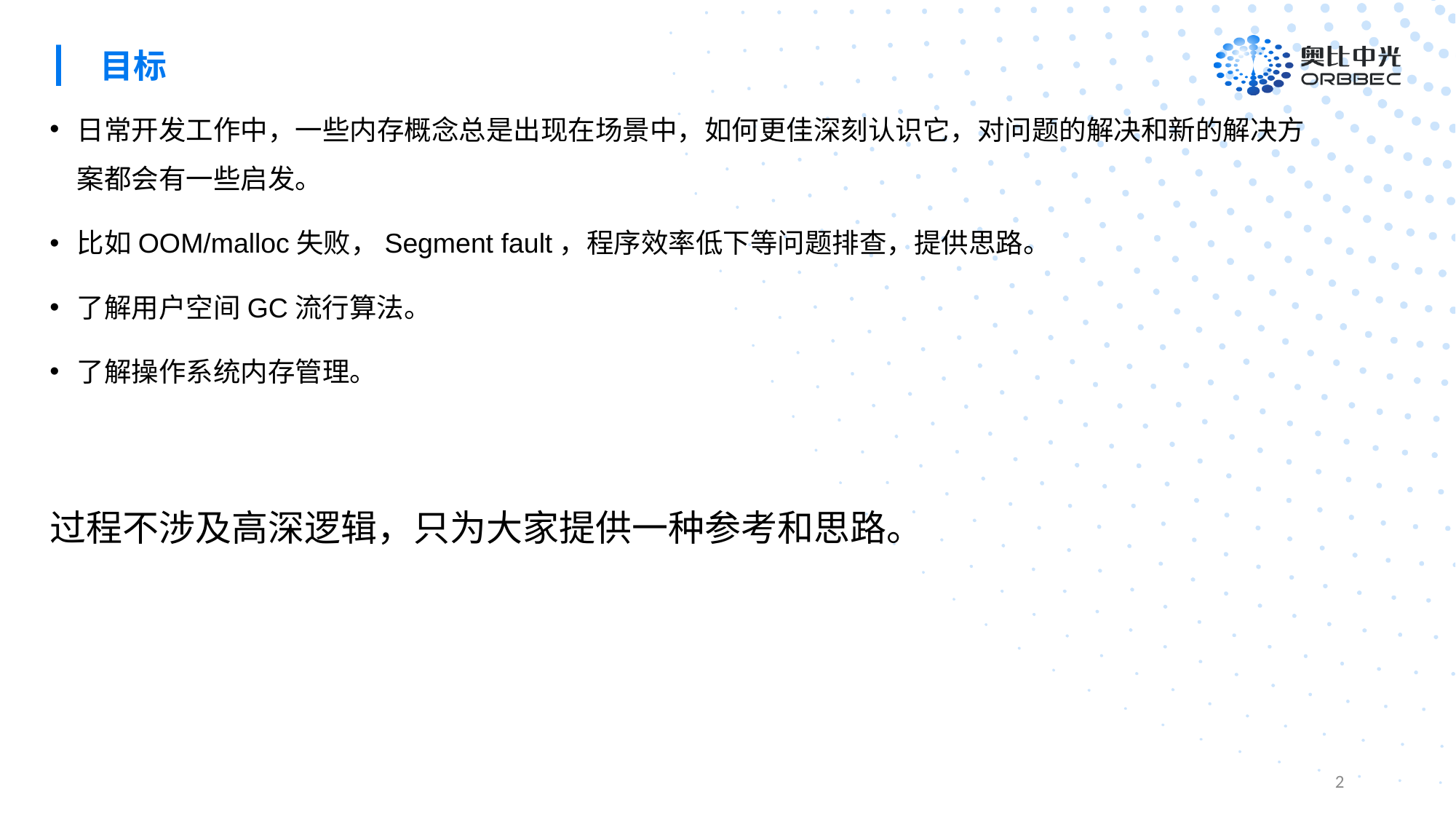

目标
日常开发工作中，一些内存概念总是出现在场景中，如何更佳深刻认识它，对问题的解决和新的解决方案都会有一些启发。
比如OOM/malloc失败，Segment fault，程序效率低下等问题排查，提供思路。
了解用户空间GC流行算法。
了解操作系统内存管理。

过程不涉及高深逻辑，只为大家提供一种参考和思路。
2